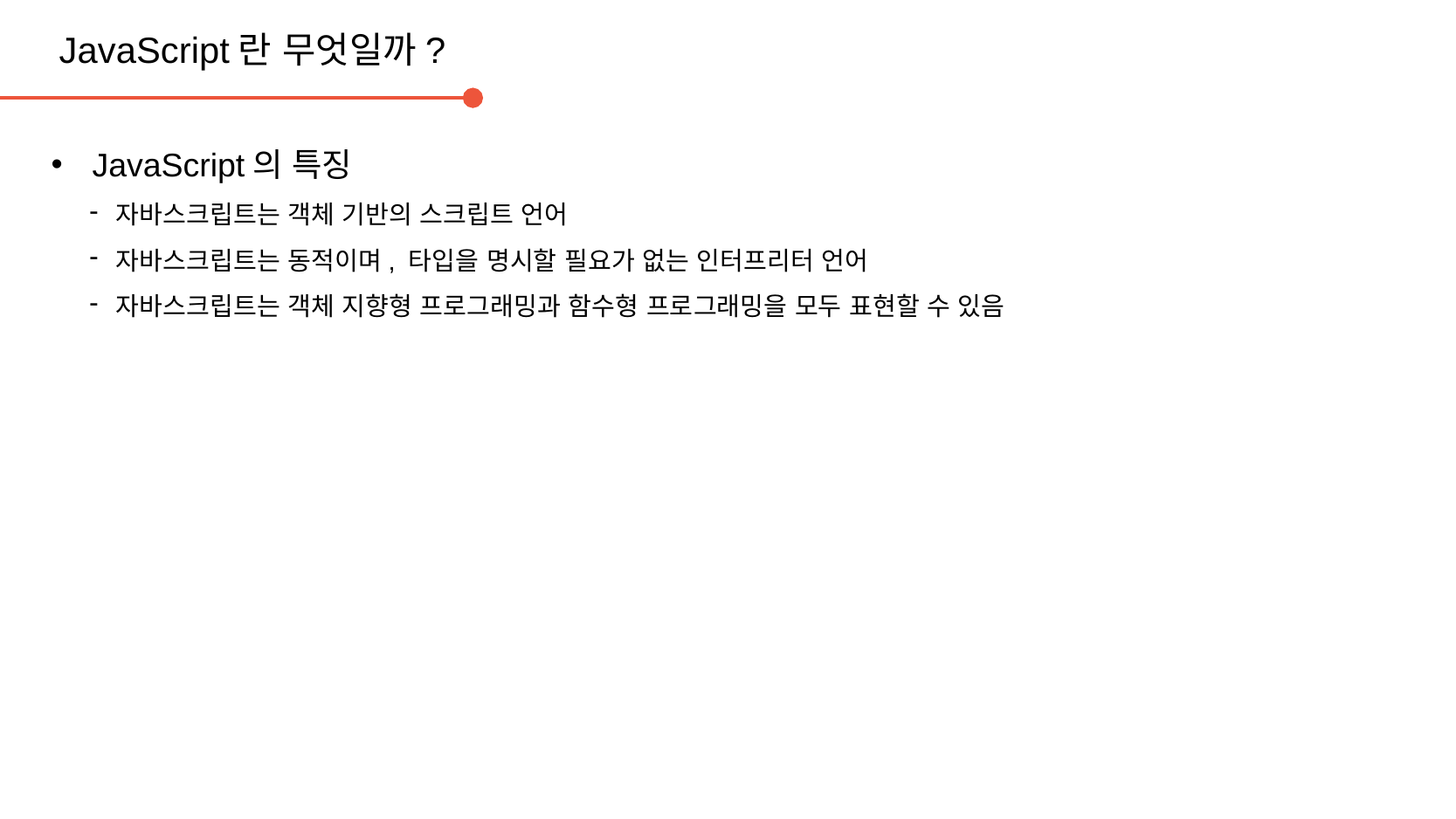

JavaScript란 무엇일까?
JavaScript의 특징
자바스크립트는 객체 기반의 스크립트 언어
자바스크립트는 동적이며, 타입을 명시할 필요가 없는 인터프리터 언어
자바스크립트는 객체 지향형 프로그래밍과 함수형 프로그래밍을 모두 표현할 수 있음